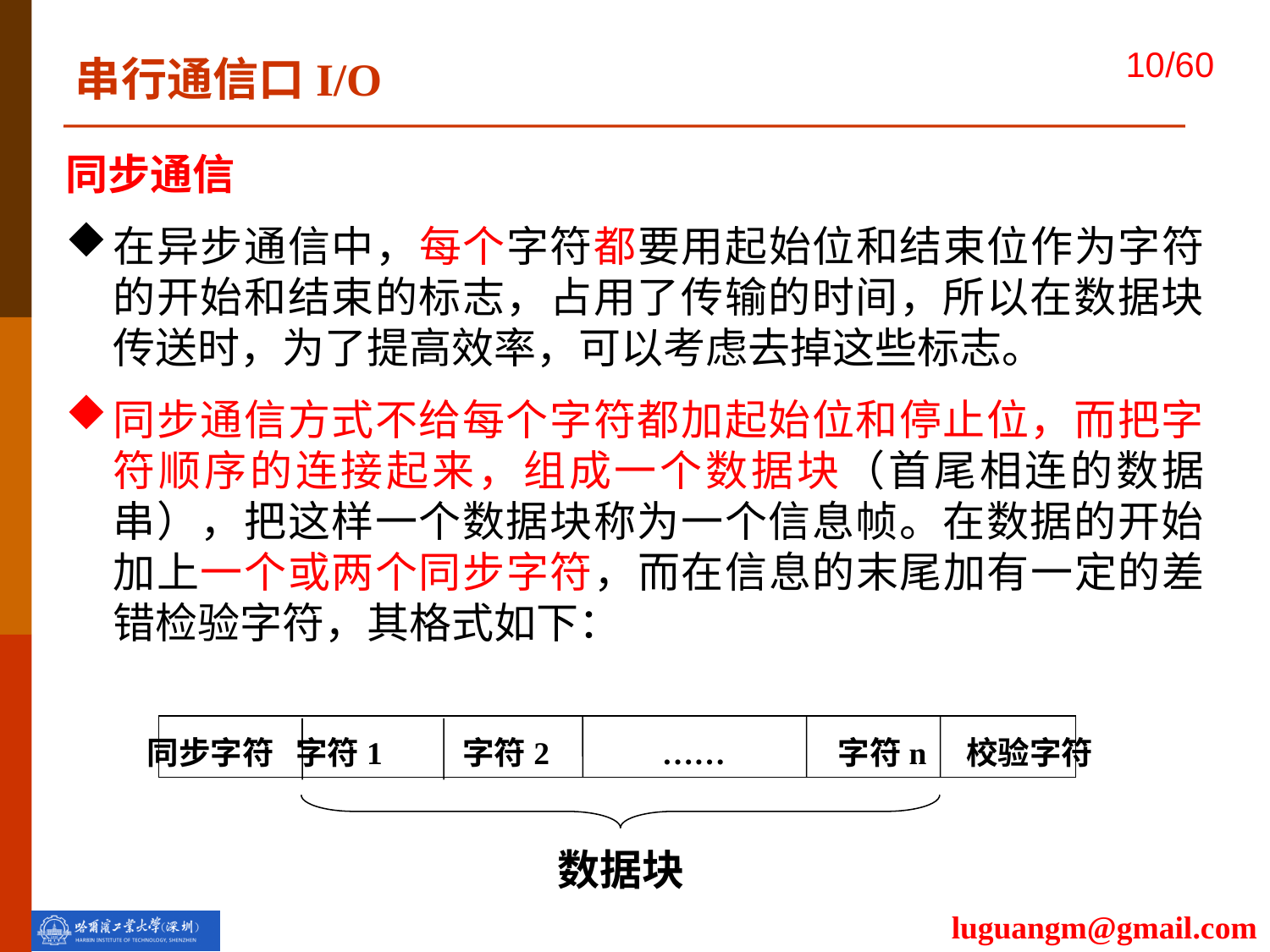

串行通信口I/O
同步通信
在异步通信中，每个字符都要用起始位和结束位作为字符的开始和结束的标志，占用了传输的时间，所以在数据块传送时，为了提高效率，可以考虑去掉这些标志。
同步通信方式不给每个字符都加起始位和停止位，而把字符顺序的连接起来，组成一个数据块（首尾相连的数据串），把这样一个数据块称为一个信息帧。在数据的开始加上一个或两个同步字符，而在信息的末尾加有一定的差错检验字符，其格式如下：

同步字符   字符1         字符2              ……             字符n    校验字符
数据块